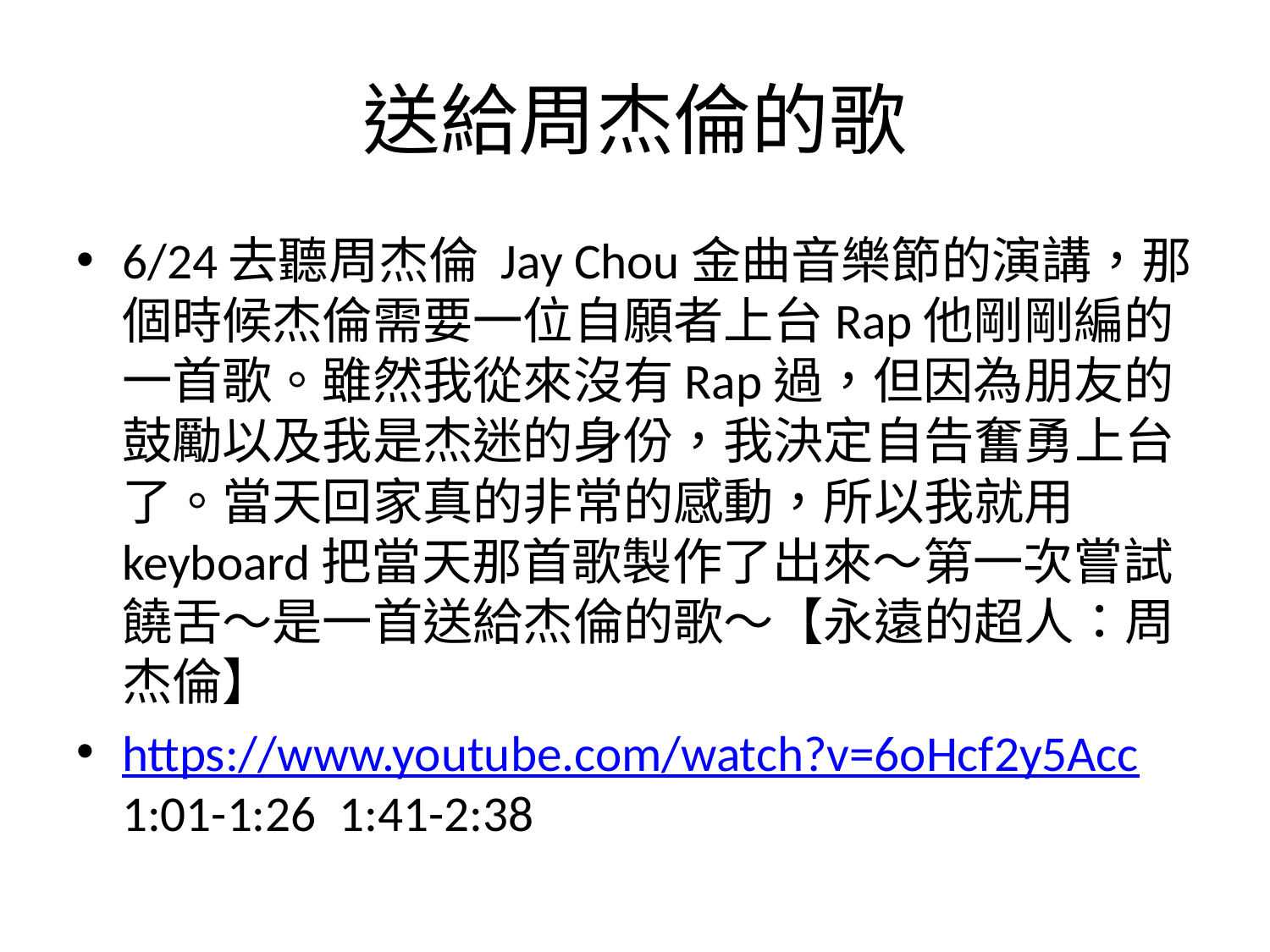

# 送給周杰倫的歌
6/24去聽周杰倫 Jay Chou金曲音樂節的演講，那個時候杰倫需要一位自願者上台Rap他剛剛編的一首歌。雖然我從來沒有Rap過，但因為朋友的鼓勵以及我是杰迷的身份，我決定自告奮勇上台了。當天回家真的非常的感動，所以我就用keyboard把當天那首歌製作了出來～第一次嘗試饒舌～是一首送給杰倫的歌～【永遠的超人：周杰倫】
https://www.youtube.com/watch?v=6oHcf2y5Acc 1:01-1:26  1:41-2:38